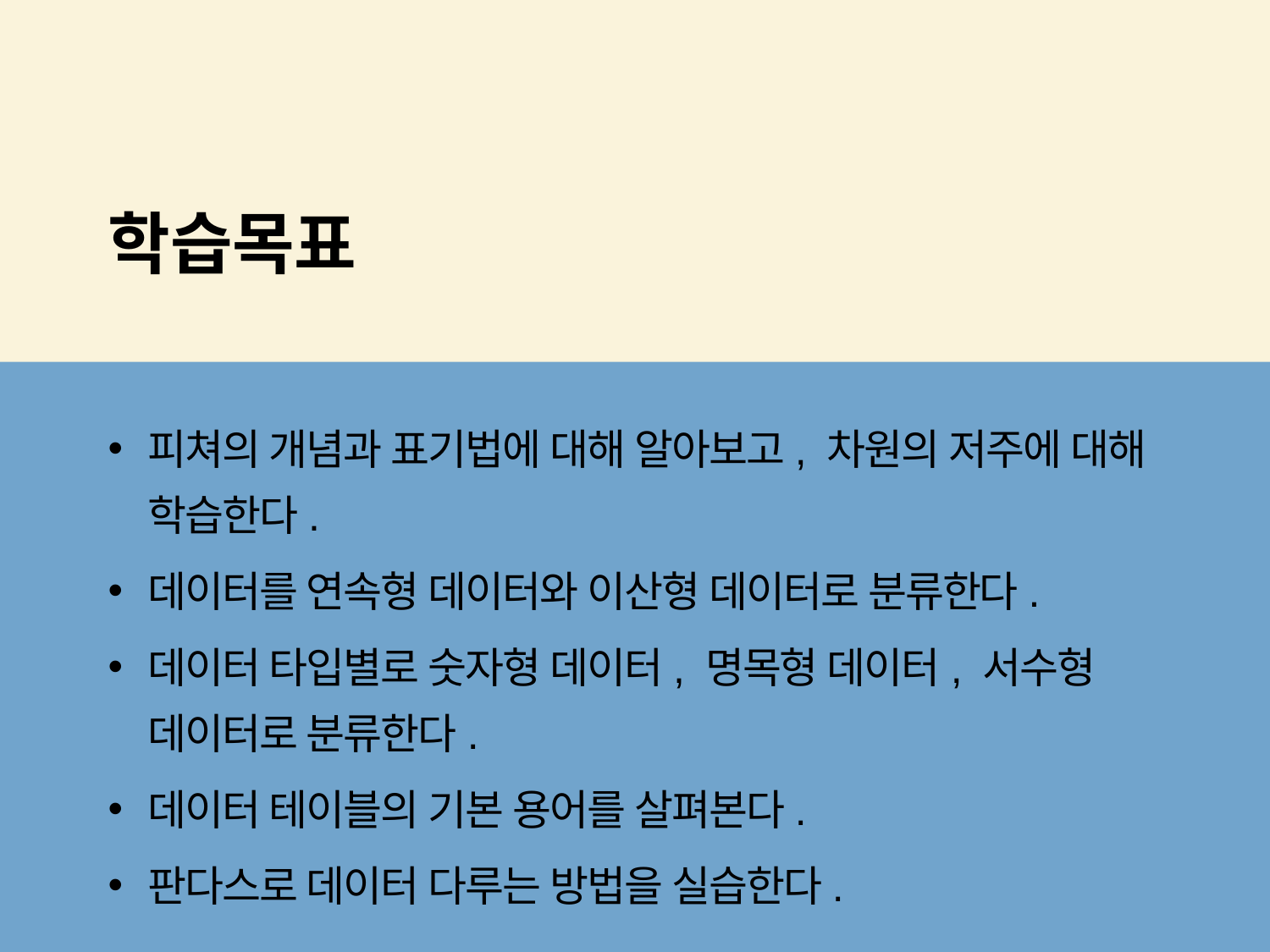

# 학습목표
피쳐의 개념과 표기법에 대해 알아보고, 차원의 저주에 대해 학습한다.
데이터를 연속형 데이터와 이산형 데이터로 분류한다.
데이터 타입별로 숫자형 데이터, 명목형 데이터, 서수형 데이터로 분류한다.
데이터 테이블의 기본 용어를 살펴본다.
판다스로 데이터 다루는 방법을 실습한다.